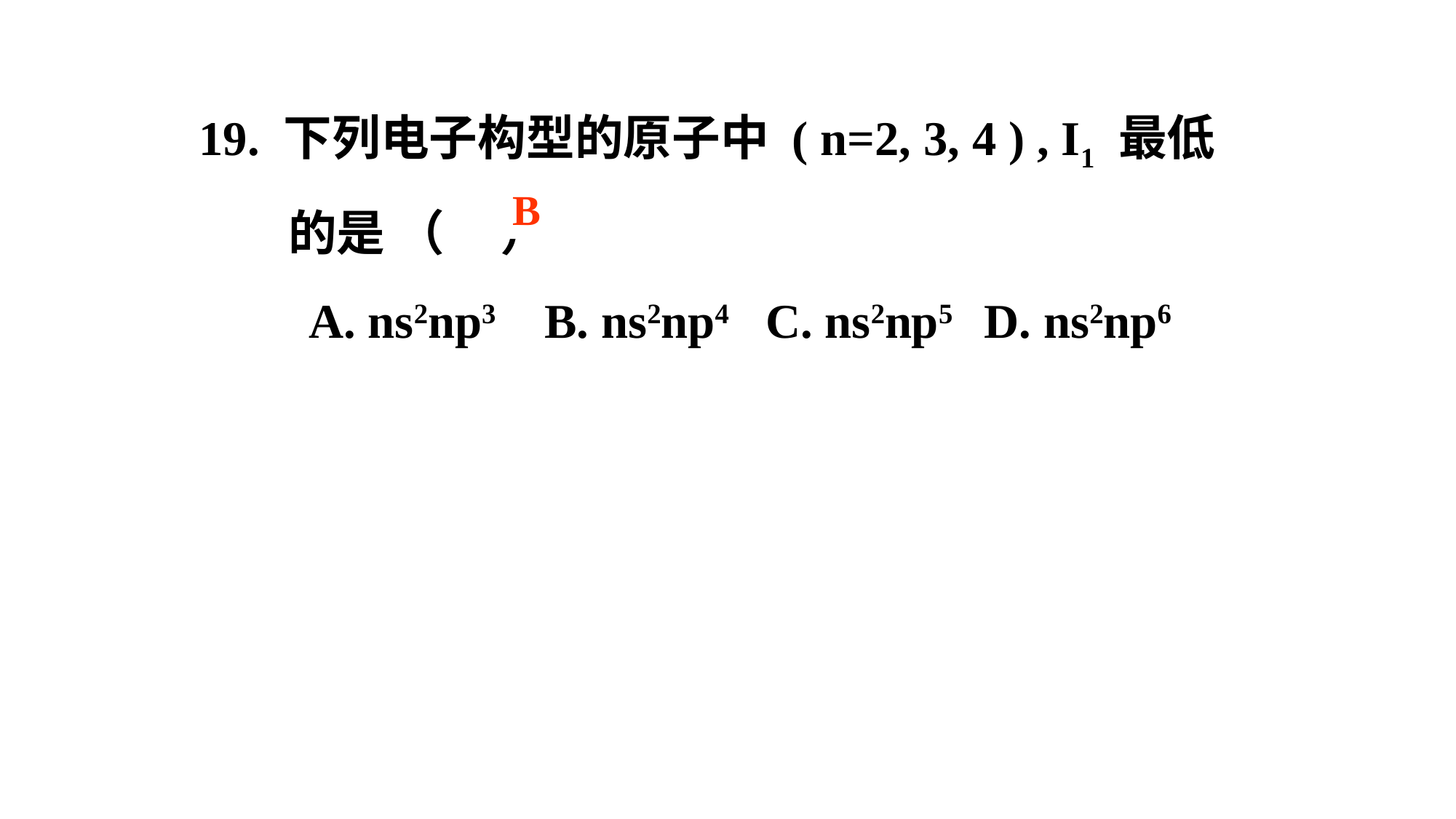

19. 下列电子构型的原子中 ( n=2, 3, 4 ) , I1 最低
       的是 （     ）
         A. ns2np3    B. ns2np4   C. ns2np5   D. ns2np6
B